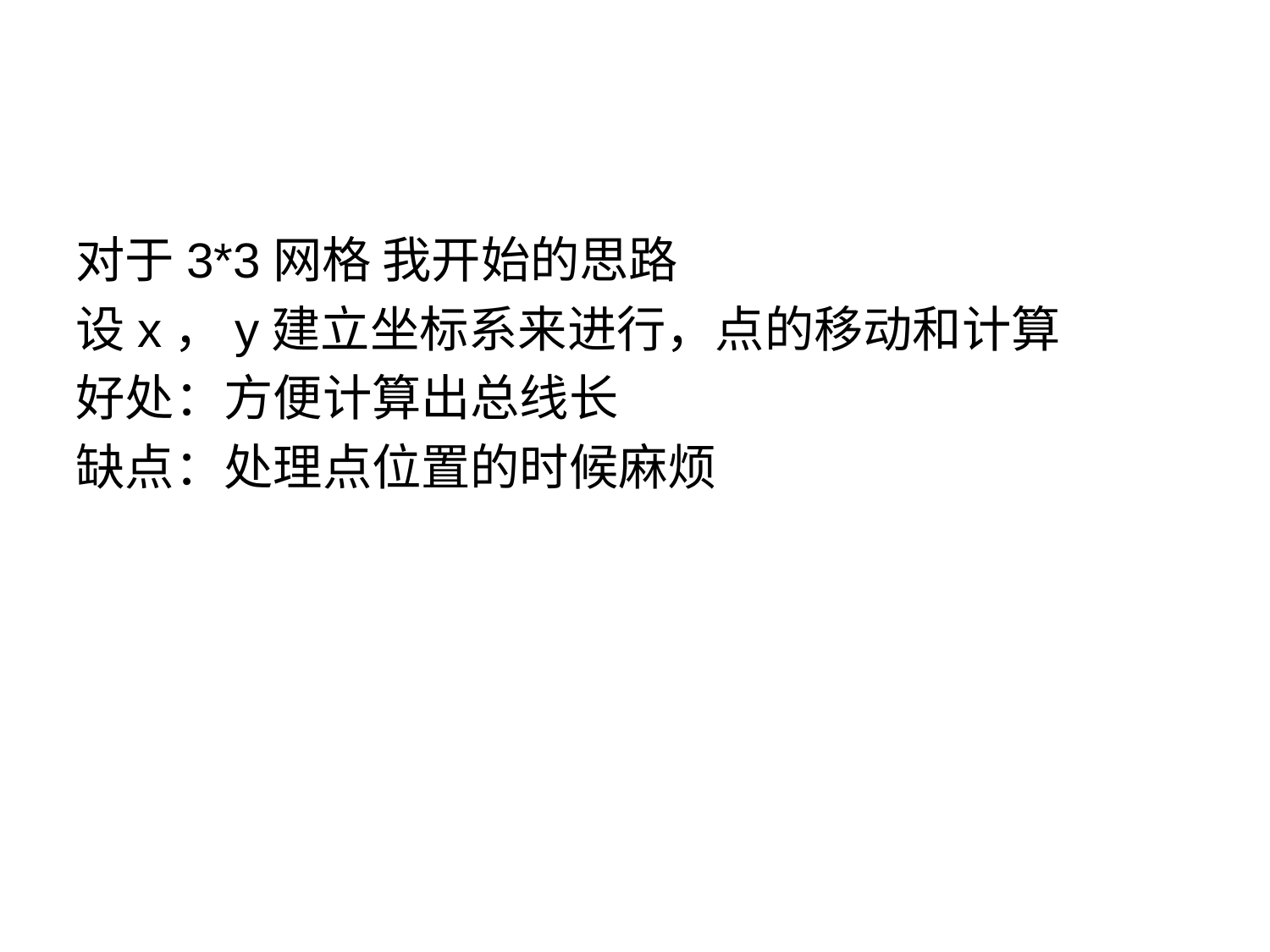

#
对于3*3网格 我开始的思路
设x，y建立坐标系来进行，点的移动和计算
好处：方便计算出总线长
缺点：处理点位置的时候麻烦